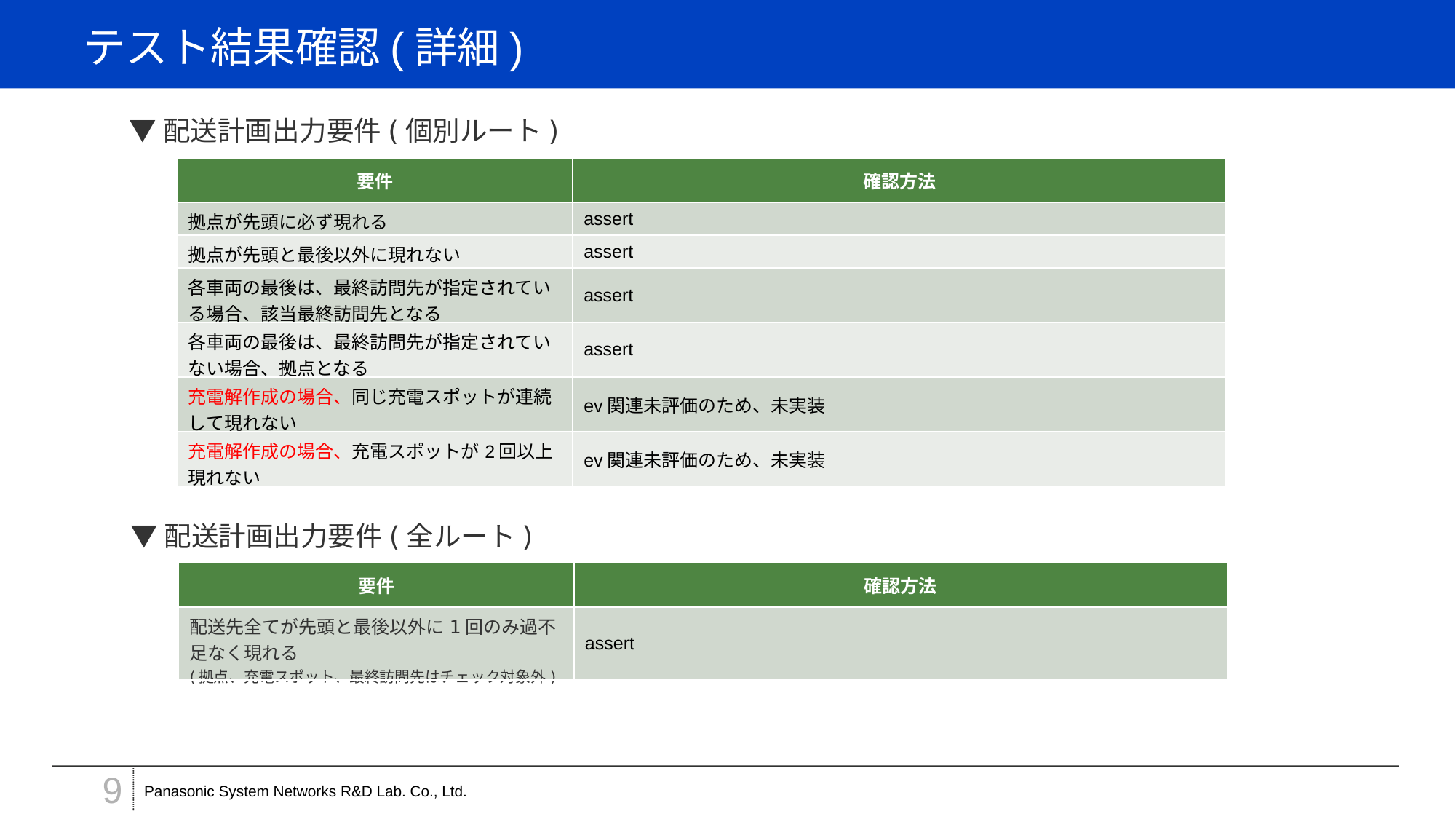

# テスト結果確認(詳細)
▼配送計画出力要件(個別ルート)
| 要件 | 確認方法 |
| --- | --- |
| 拠点が先頭に必ず現れる | assert |
| 拠点が先頭と最後以外に現れない | assert |
| 各車両の最後は、最終訪問先が指定されている場合、該当最終訪問先となる | assert |
| 各車両の最後は、最終訪問先が指定されていない場合、拠点となる | assert |
| 充電解作成の場合、同じ充電スポットが連続して現れない | ev関連未評価のため、未実装 |
| 充電解作成の場合、充電スポットが2回以上現れない | ev関連未評価のため、未実装 |
▼配送計画出力要件(全ルート)
| 要件 | 確認方法 |
| --- | --- |
| 配送先全てが先頭と最後以外に1回のみ過不足なく現れる (拠点、充電スポット、最終訪問先はチェック対象外) | assert |
9